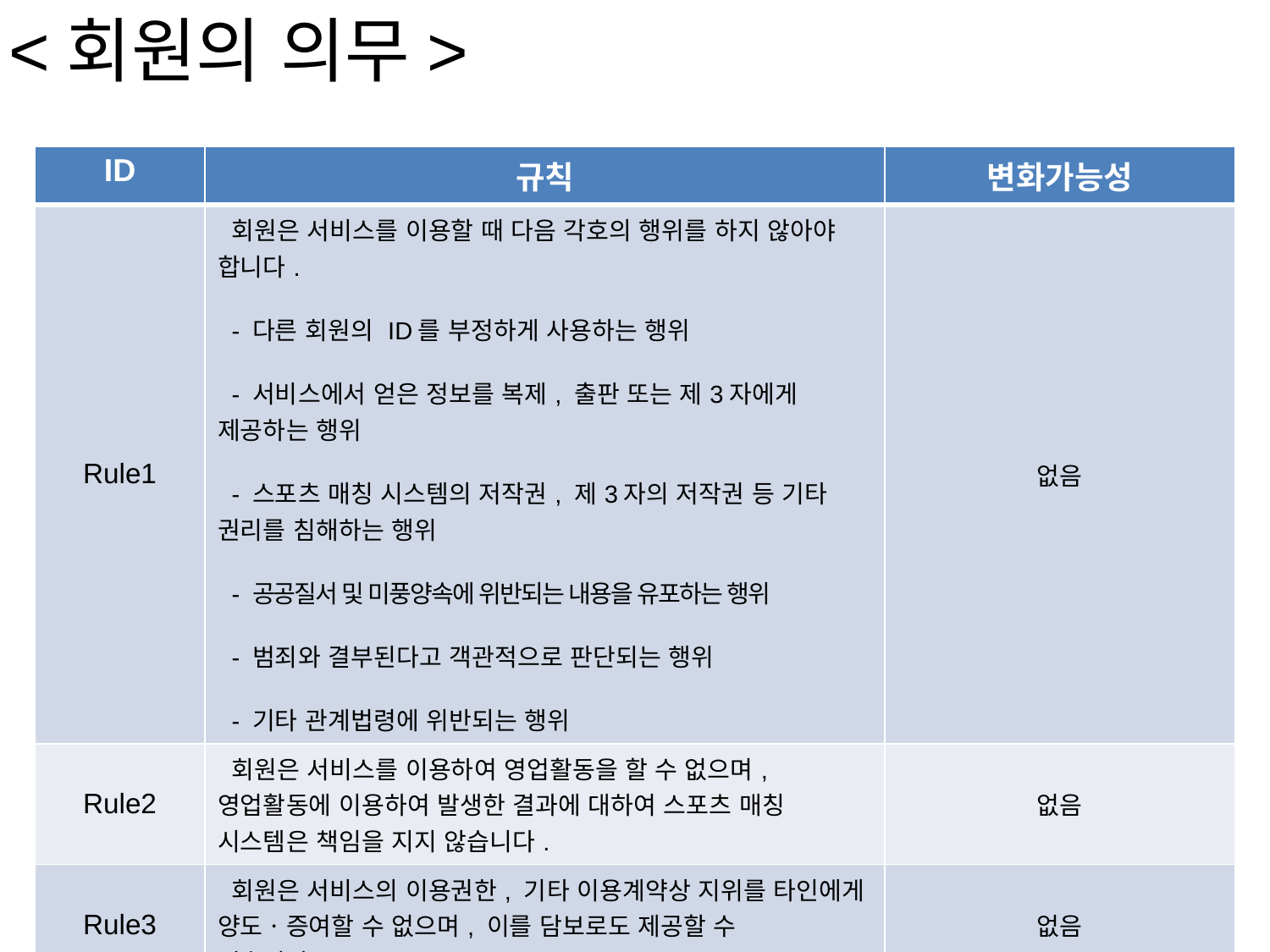

<회원의 의무>
| ID | 규칙 | 변화가능성 |
| --- | --- | --- |
| Rule1 | 회원은 서비스를 이용할 때 다음 각호의 행위를 하지 않아야 합니다. - 다른 회원의 ID를 부정하게 사용하는 행위 - 서비스에서 얻은 정보를 복제, 출판 또는 제3자에게 제공하는 행위 - 스포츠 매칭 시스템의 저작권, 제3자의 저작권 등 기타 권리를 침해하는 행위 - 공공질서 및 미풍양속에 위반되는 내용을 유포하는 행위 - 범죄와 결부된다고 객관적으로 판단되는 행위 - 기타 관계법령에 위반되는 행위 | 없음 |
| Rule2 | 회원은 서비스를 이용하여 영업활동을 할 수 없으며, 영업활동에 이용하여 발생한 결과에 대하여 스포츠 매칭 시스템은 책임을 지지 않습니다. | 없음 |
| Rule3 | 회원은 서비스의 이용권한, 기타 이용계약상 지위를 타인에게 양도ㆍ증여할 수 없으며, 이를 담보로도 제공할 수 없습니다. | 없음 |